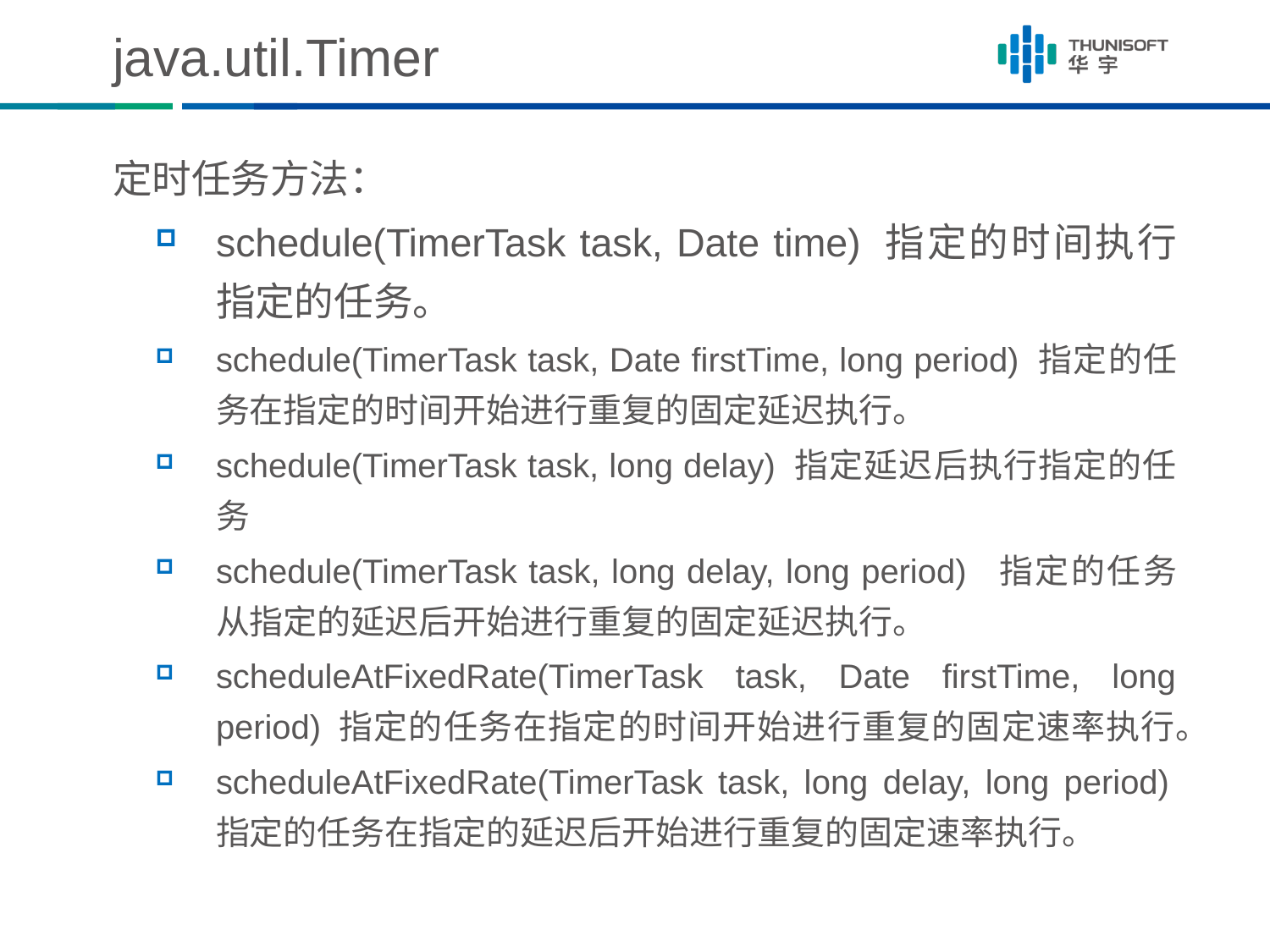

# java.util.Timer
定时任务方法：
schedule(TimerTask task, Date time) 指定的时间执行指定的任务。
schedule(TimerTask task, Date firstTime, long period) 指定的任务在指定的时间开始进行重复的固定延迟执行。
schedule(TimerTask task, long delay) 指定延迟后执行指定的任务
schedule(TimerTask task, long delay, long period)  指定的任务从指定的延迟后开始进行重复的固定延迟执行。
scheduleAtFixedRate(TimerTask task, Date firstTime, long period) 指定的任务在指定的时间开始进行重复的固定速率执行。
scheduleAtFixedRate(TimerTask task, long delay, long period)指定的任务在指定的延迟后开始进行重复的固定速率执行。

4